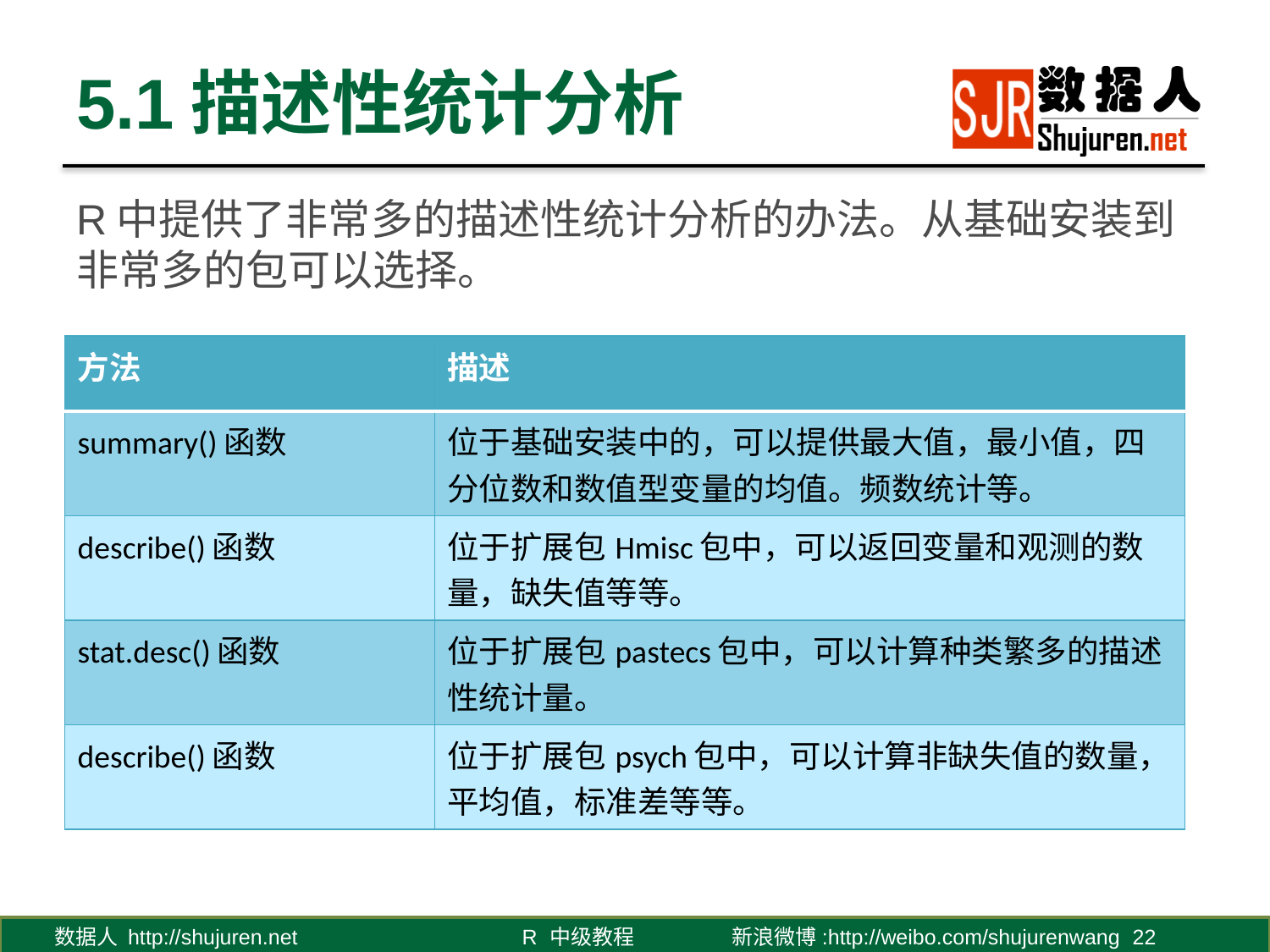

# 5.1描述性统计分析
R中提供了非常多的描述性统计分析的办法。从基础安装到非常多的包可以选择。

| 方法 | 描述 |
| --- | --- |
| summary()函数 | 位于基础安装中的，可以提供最大值，最小值，四分位数和数值型变量的均值。频数统计等。 |
| describe()函数 | 位于扩展包Hmisc包中，可以返回变量和观测的数量，缺失值等等。 |
| stat.desc()函数 | 位于扩展包pastecs包中，可以计算种类繁多的描述性统计量。 |
| describe()函数 | 位于扩展包psych包中，可以计算非缺失值的数量，平均值，标准差等等。 |